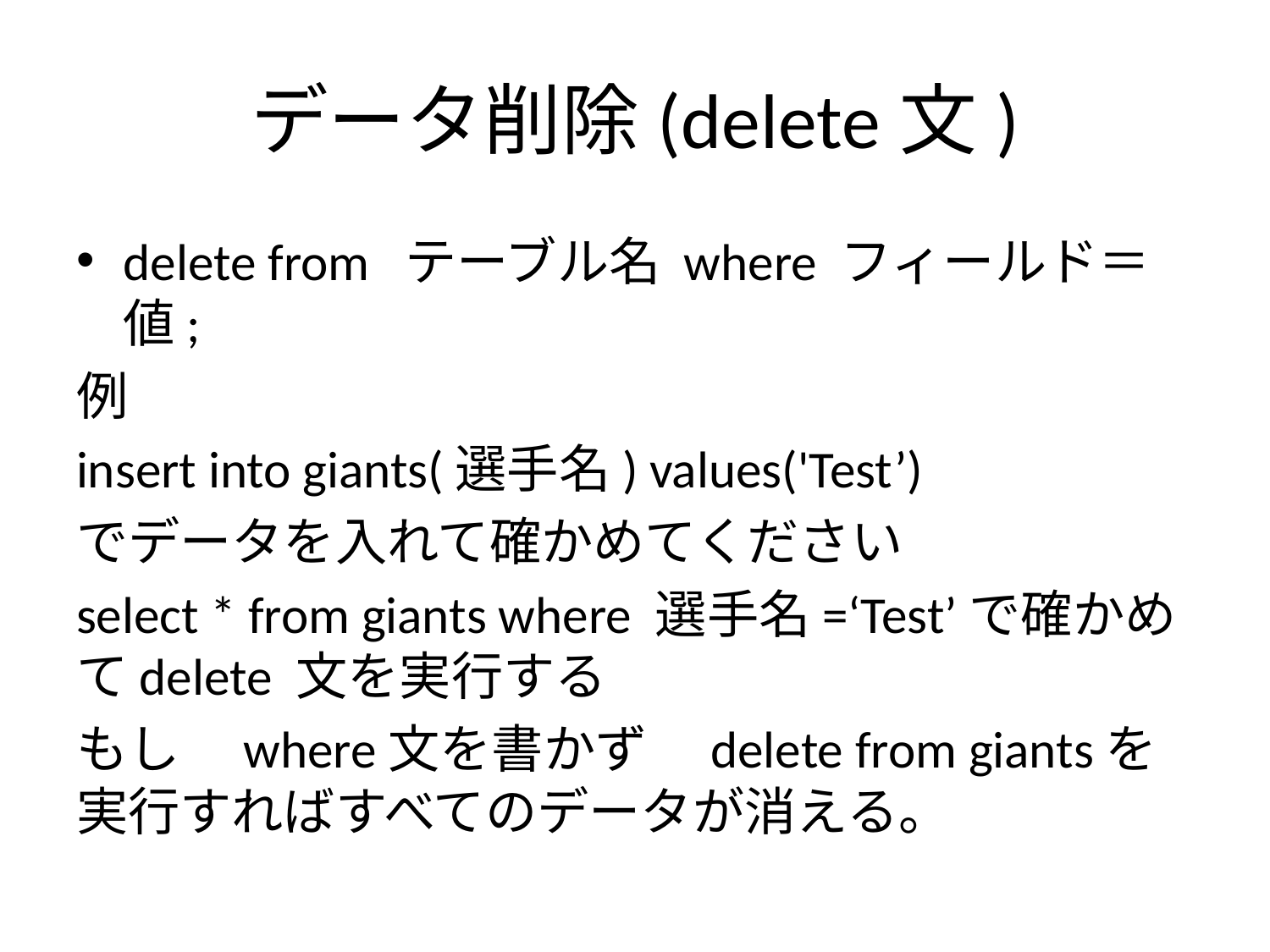

# データ削除(delete文)
delete from  テーブル名 where フィールド＝値;
例
insert into giants(選手名) values('Test’)
でデータを入れて確かめてください
select * from giants where 選手名=‘Test’で確かめてdelete 文を実行する
もし　where文を書かず　delete from giantsを実行すればすべてのデータが消える。